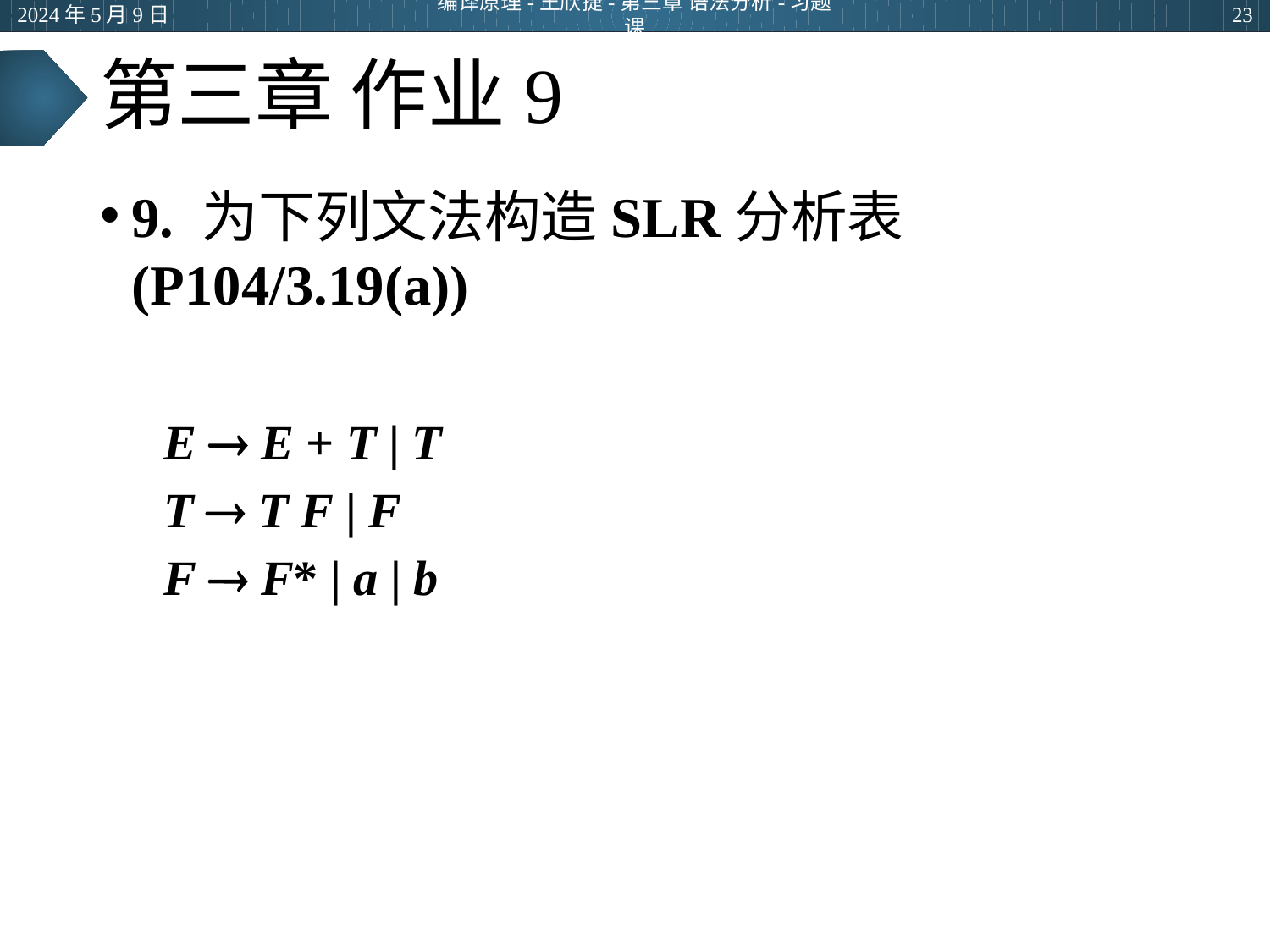

2024年5月9日
编译原理-王欣捷-第三章 语法分析-习题课
23
# 第三章 作业9
9. 为下列文法构造SLR分析表(P104/3.19(a))

E → E + T | T
T → T F | F
F → F* | a | b